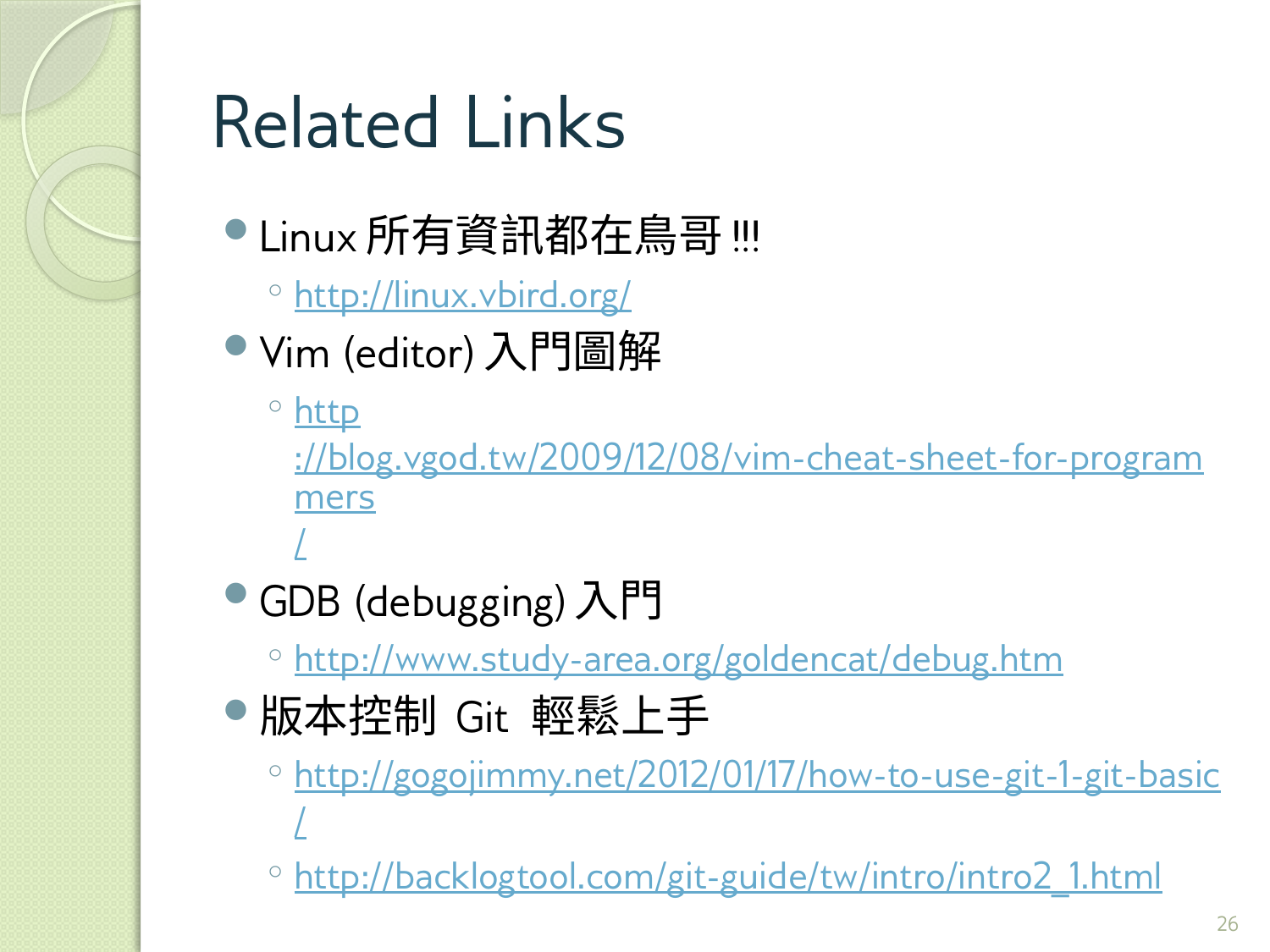

# Related Links
Linux所有資訊都在鳥哥!!!
http://linux.vbird.org/
Vim (editor)入門圖解
http://blog.vgod.tw/2009/12/08/vim-cheat-sheet-for-programmers/
GDB (debugging)入門
http://www.study-area.org/goldencat/debug.htm
版本控制 Git 輕鬆上手
http://gogojimmy.net/2012/01/17/how-to-use-git-1-git-basic/
http://backlogtool.com/git-guide/tw/intro/intro2_1.html
26